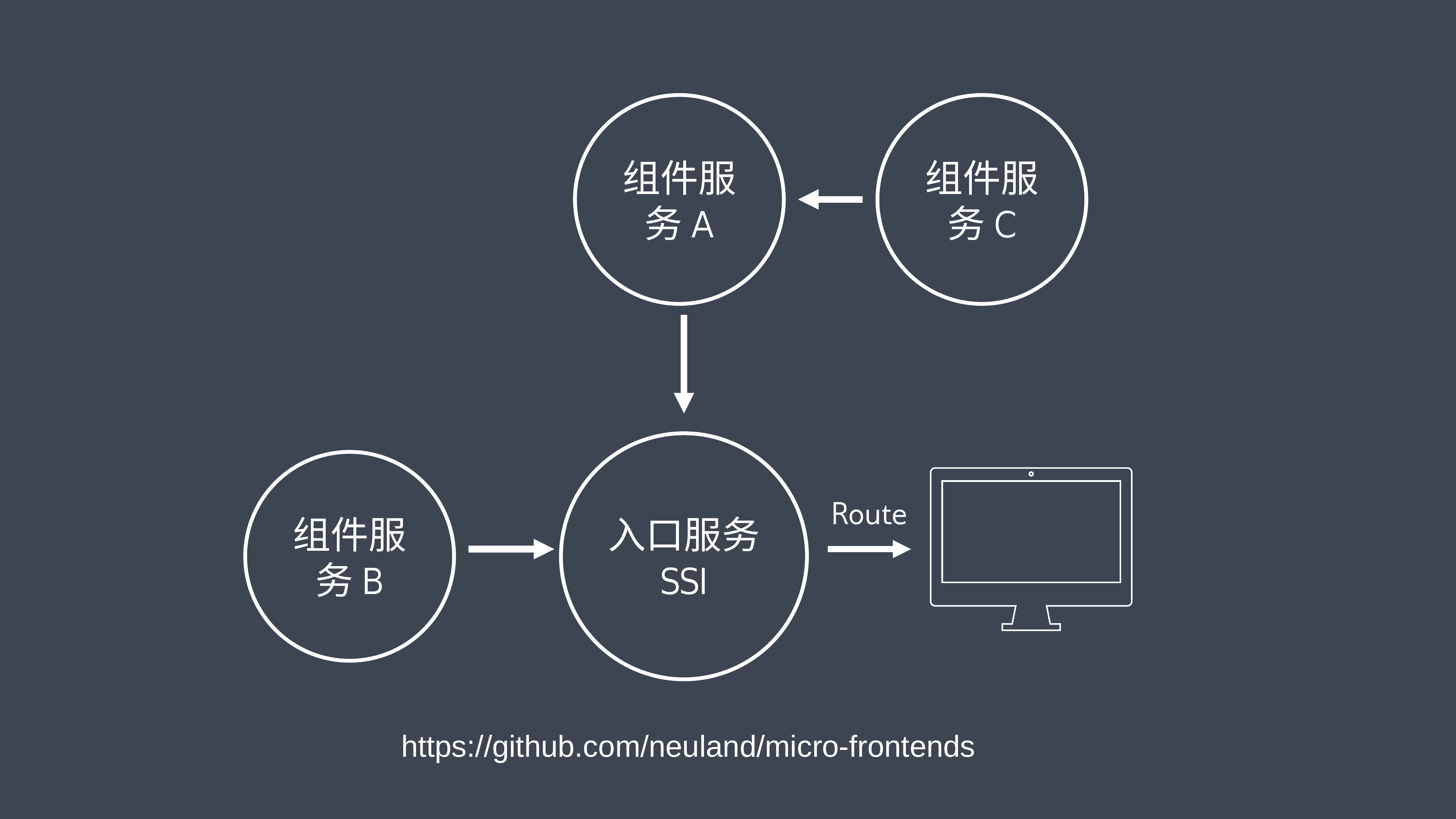

组件服务A
组件服务C

入口服务
SSI
组件服务B

Route

https://github.com/neuland/micro-frontends